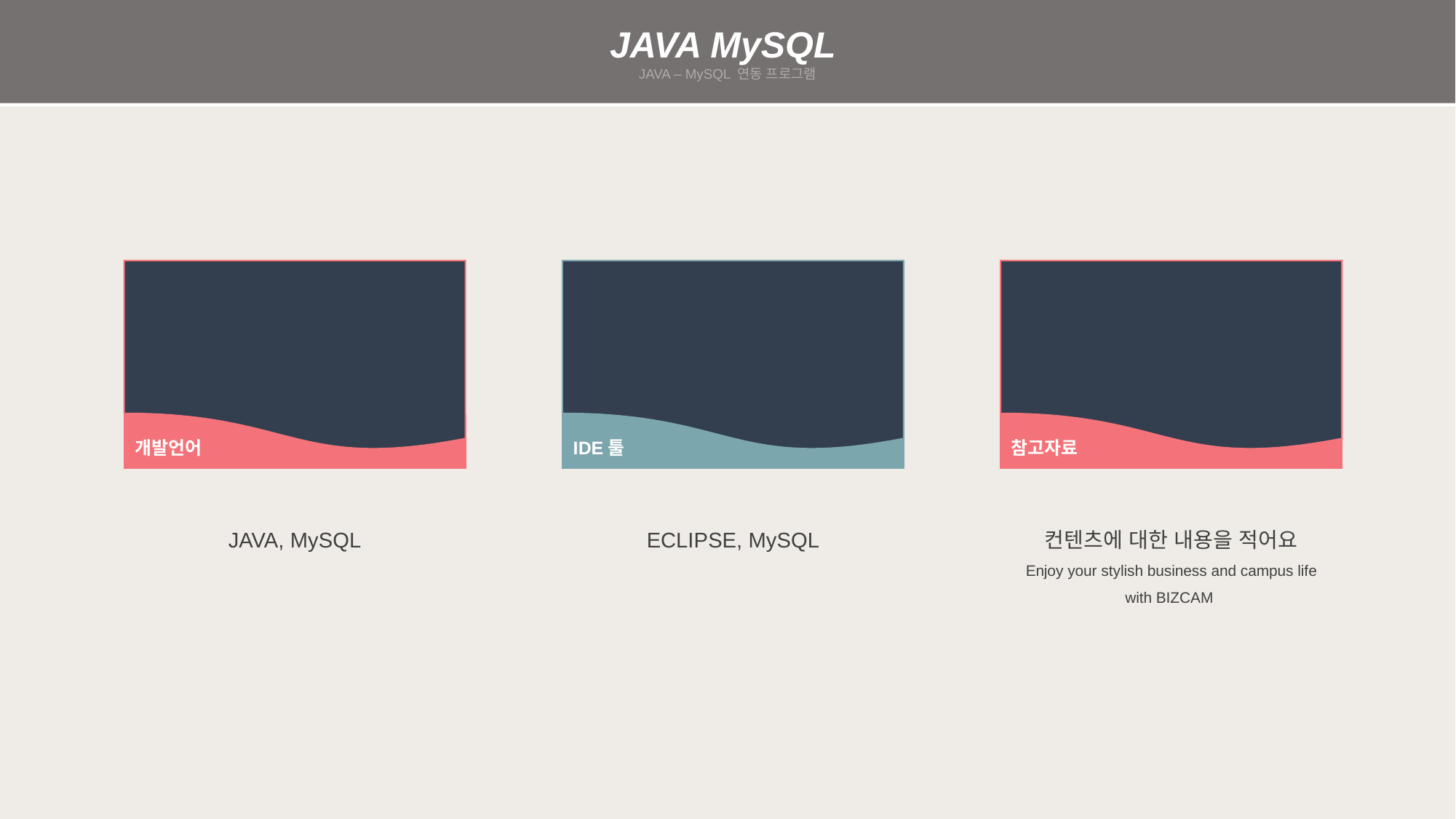

JAVA MySQL
JAVA – MySQL 연동 프로그램

개발언어
IDE툴
참고자료
JAVA, MySQL
ECLIPSE, MySQL
컨텐츠에 대한 내용을 적어요
Enjoy your stylish business and campus life with BIZCAM